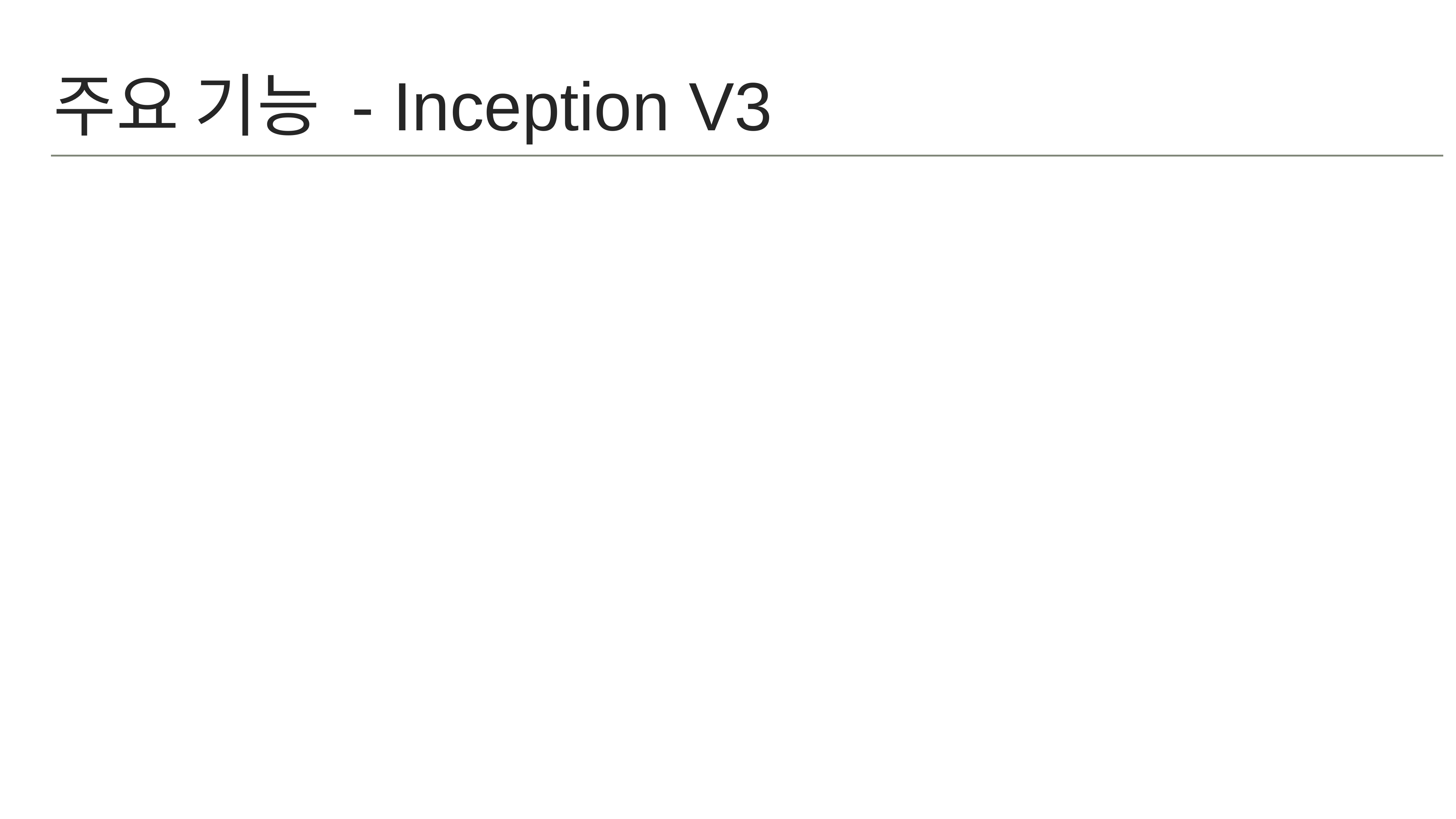

# 주요 기능 - Inception V3

11